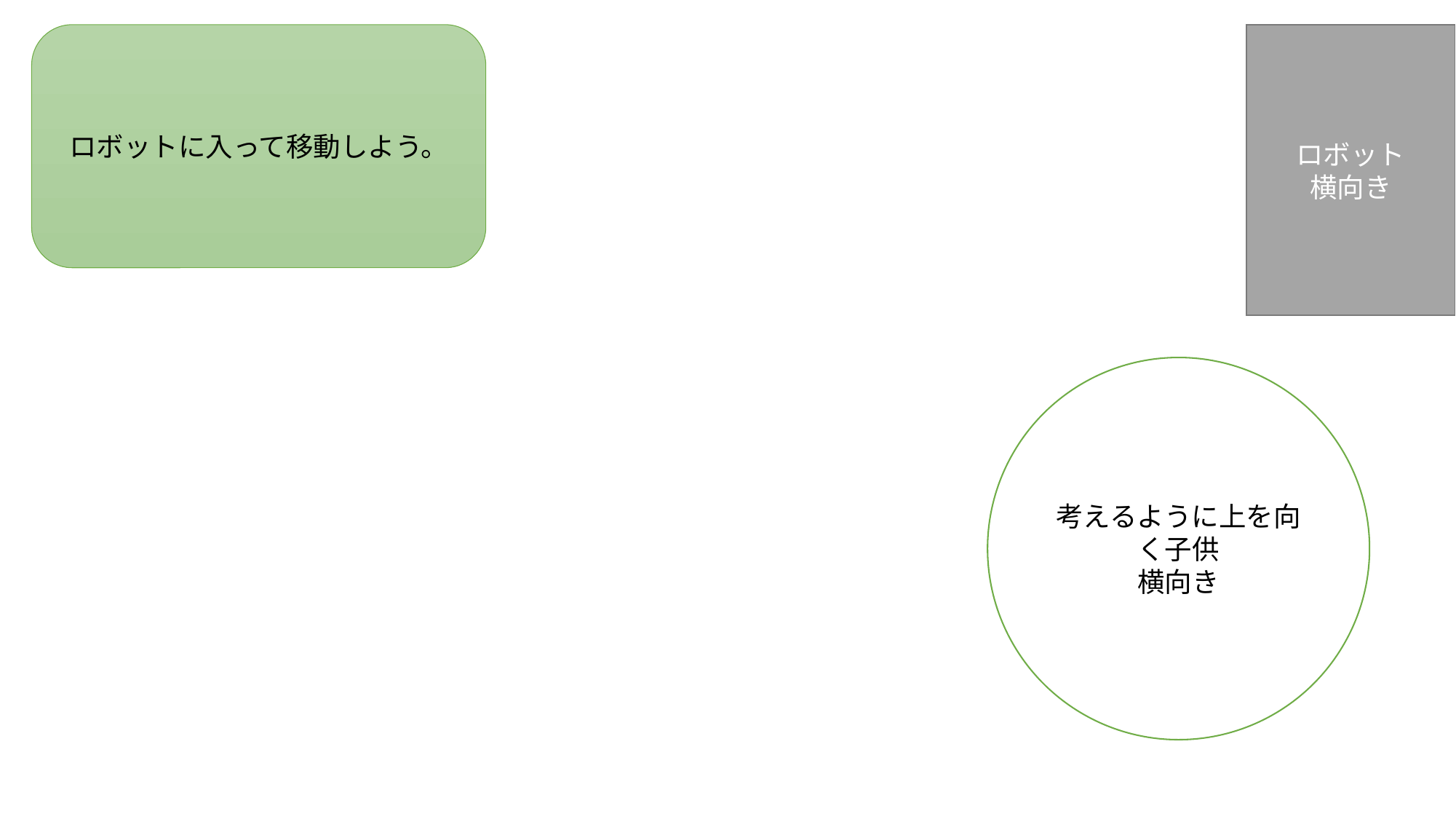

ロボットに入って移動しよう。
ロボット
横向き
考えるように上を向く子供
横向き